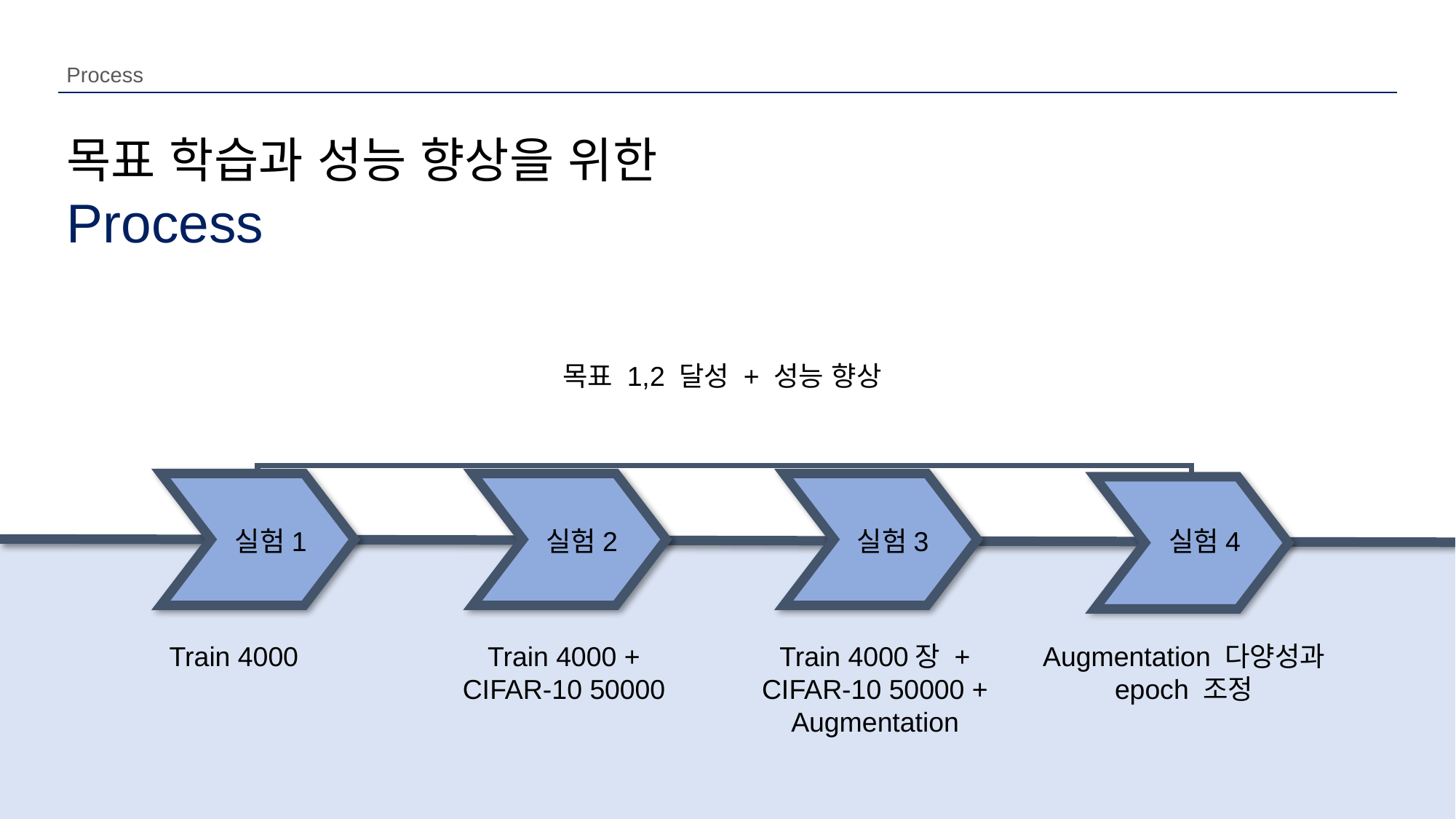

Process
목표 학습과 성능 향상을 위한
Process
목표 1,2 달성 + 성능 향상

실험1
실험2
실험3
실험4

Train 4000
Train 4000 +
CIFAR-10 50000
Train 4000장 +
CIFAR-10 50000 + Augmentation
Augmentation 다양성과
epoch 조정
7